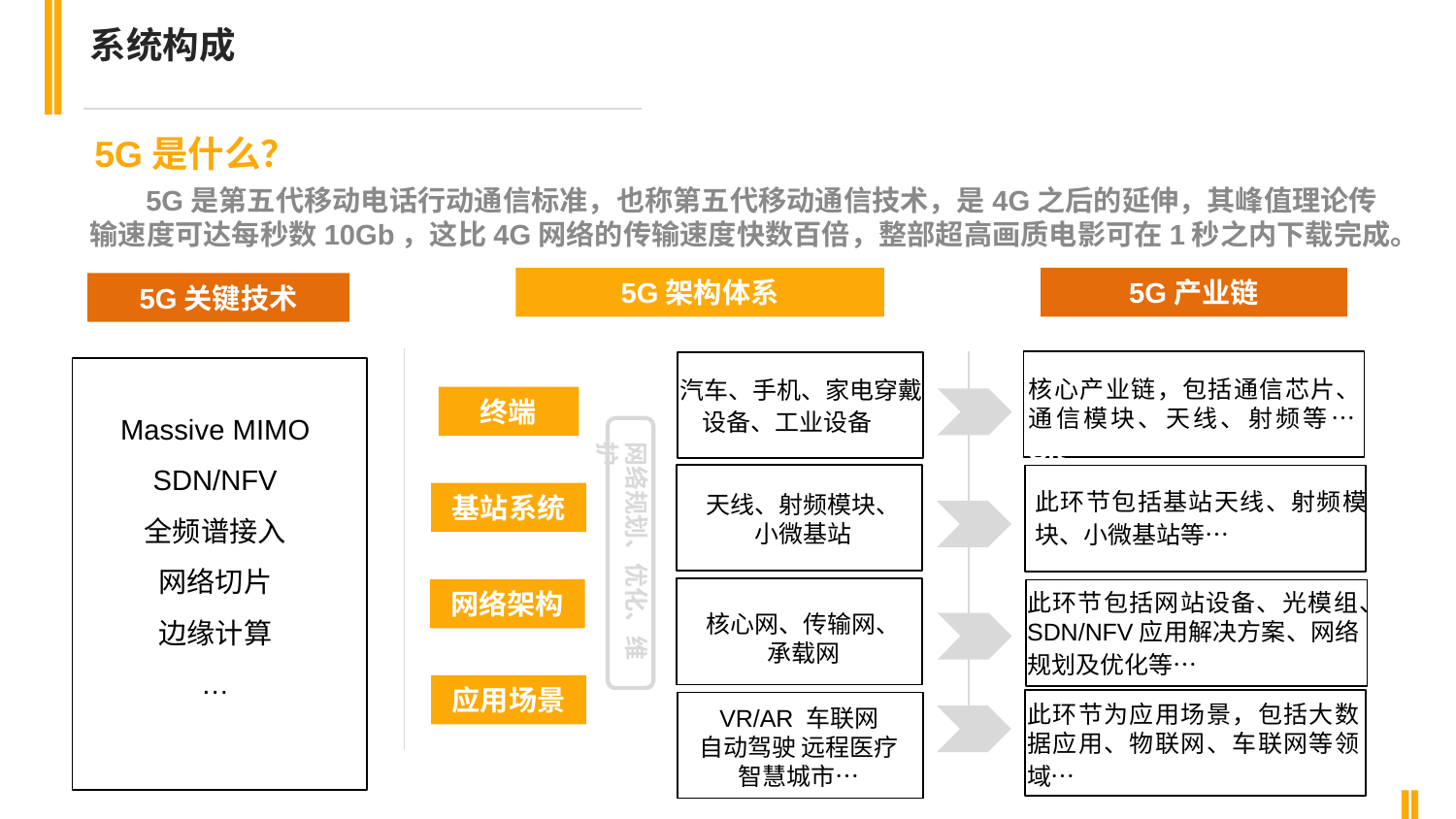

系统构成
5G是什么？

       5G是第五代移动电话行动通信标准，也称第五代移动通信技术，是4G之后的延伸，其峰值理论传输速度可达每秒数10Gb，这比4G网络的传输速度快数百倍，整部超高画质电影可在1秒之内下载完成。
5G架构体系
5G产业链
5G关键技术

核心产业链，包括通信芯片、通信模块、天线、射频等…Sit
汽车、手机、家电穿戴
设备、工业设备Sit
终端
Massive MIMO
SDN/NFV
全频谱接入
网络切片
边缘计算
…

网络规划、优化、维护
北斗一号
三球交会测量原理

此环节包括基站天线、射频模块、小微基站等…Sit
天线、射频模块、
小微基站
基站系统

网络架构

此环节包括网站设备、光模组、SDN/NFV应用解决方案、网络规划及优化等…Sit
核心网、传输网、
承载网

应用场景

此环节为应用场景，包括大数据应用、物联网、车联网等领域…Sit

VR/AR 车联网
自动驾驶 远程医疗智慧城市…